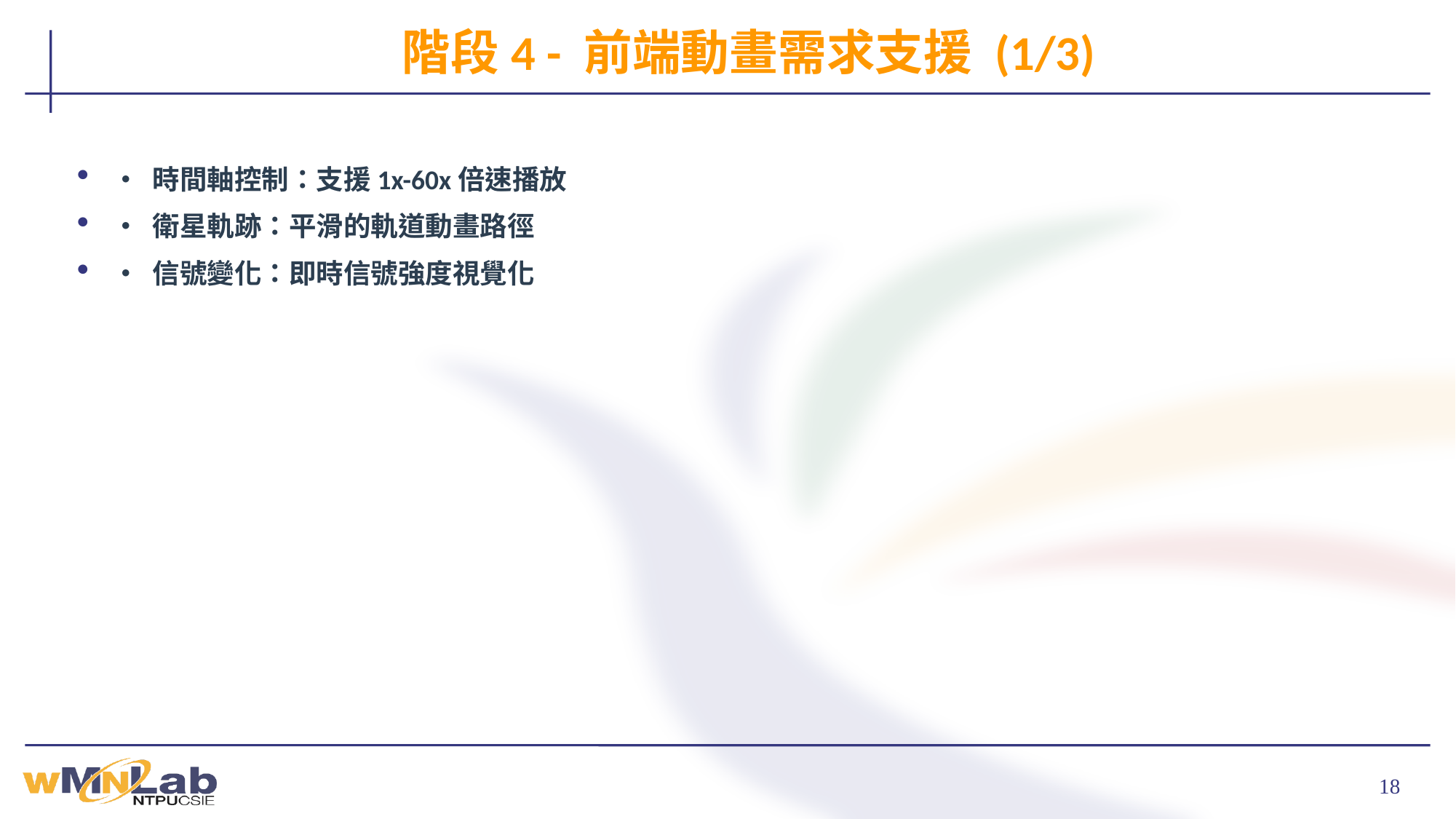

# 階段4 - 前端動畫需求支援 (1/3)

• 時間軸控制：支援1x-60x倍速播放
• 衛星軌跡：平滑的軌道動畫路徑
• 信號變化：即時信號強度視覺化